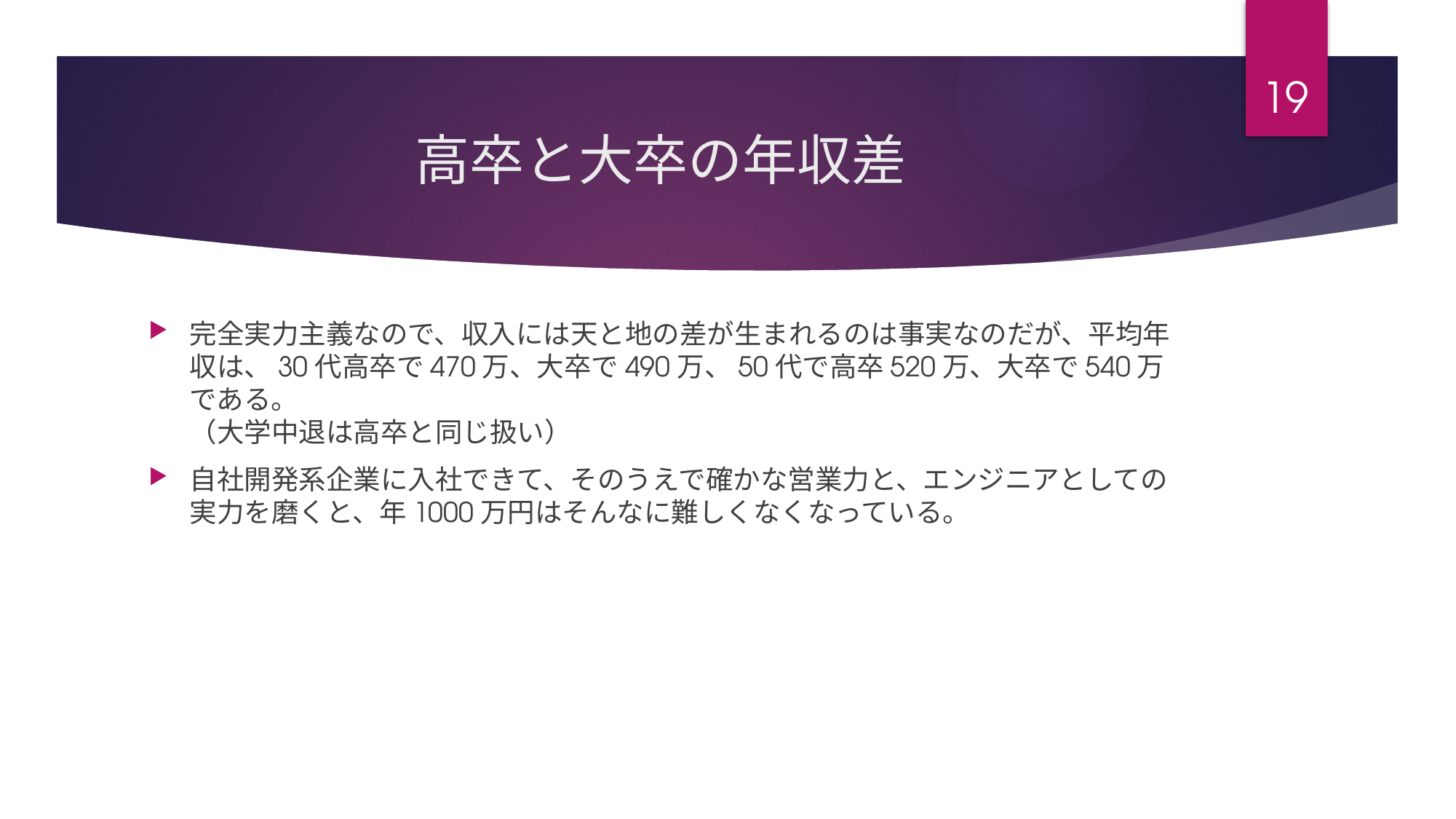

19
# 高卒と大卒の年収差
完全実力主義なので、収入には天と地の差が生まれるのは事実なのだが、平均年収は、30代高卒で470万、大卒で490万、50代で高卒520万、大卒で540万である。
（大学中退は高卒と同じ扱い）
自社開発系企業に入社できて、そのうえで確かな営業力と、エンジニアとしての実力を磨くと、年1000万円はそんなに難しくなくなっている。